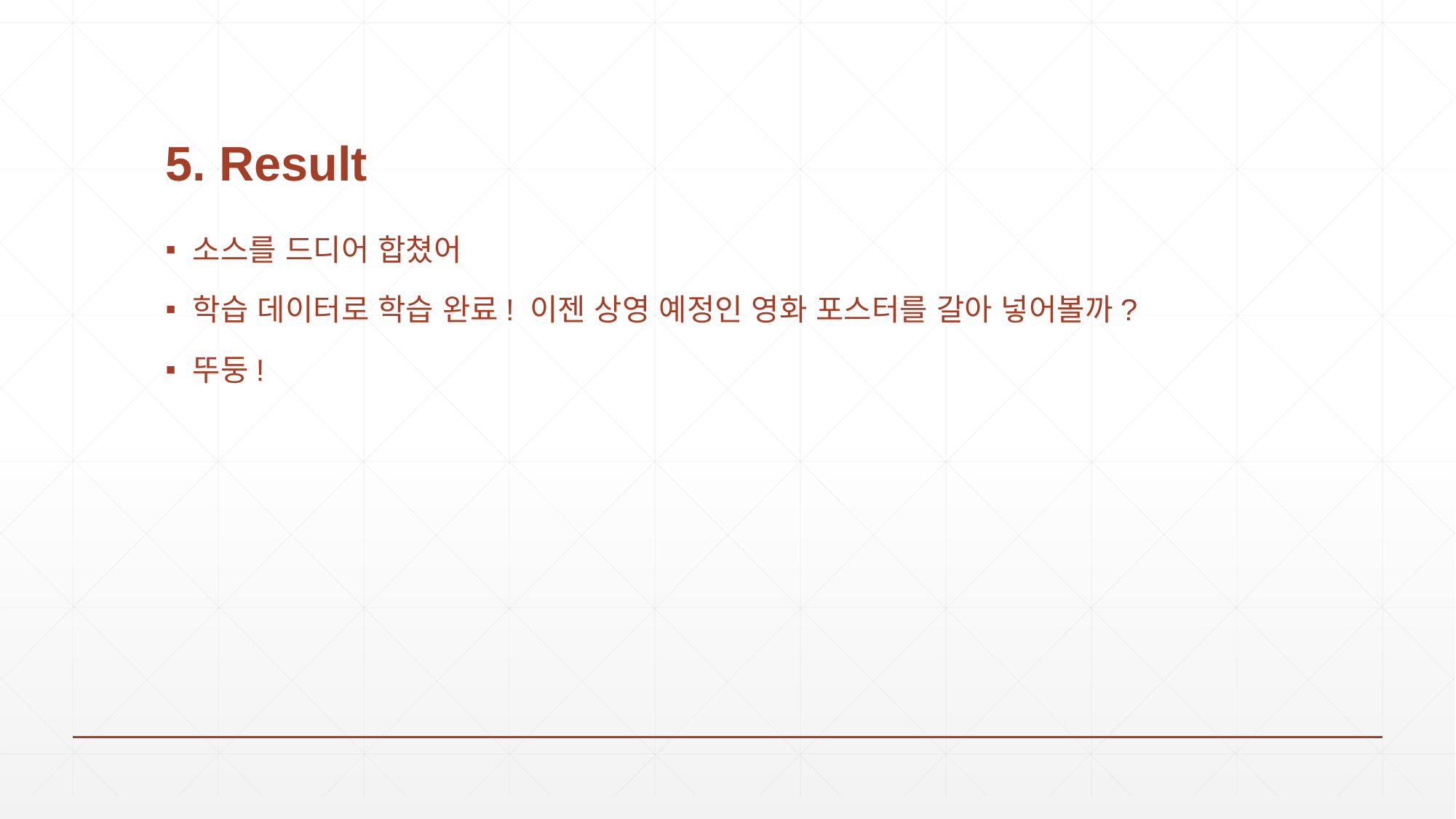

# 5. Result
소스를 드디어 합쳤어
학습 데이터로 학습 완료! 이젠 상영 예정인 영화 포스터를 갈아 넣어볼까?
뚜둥!